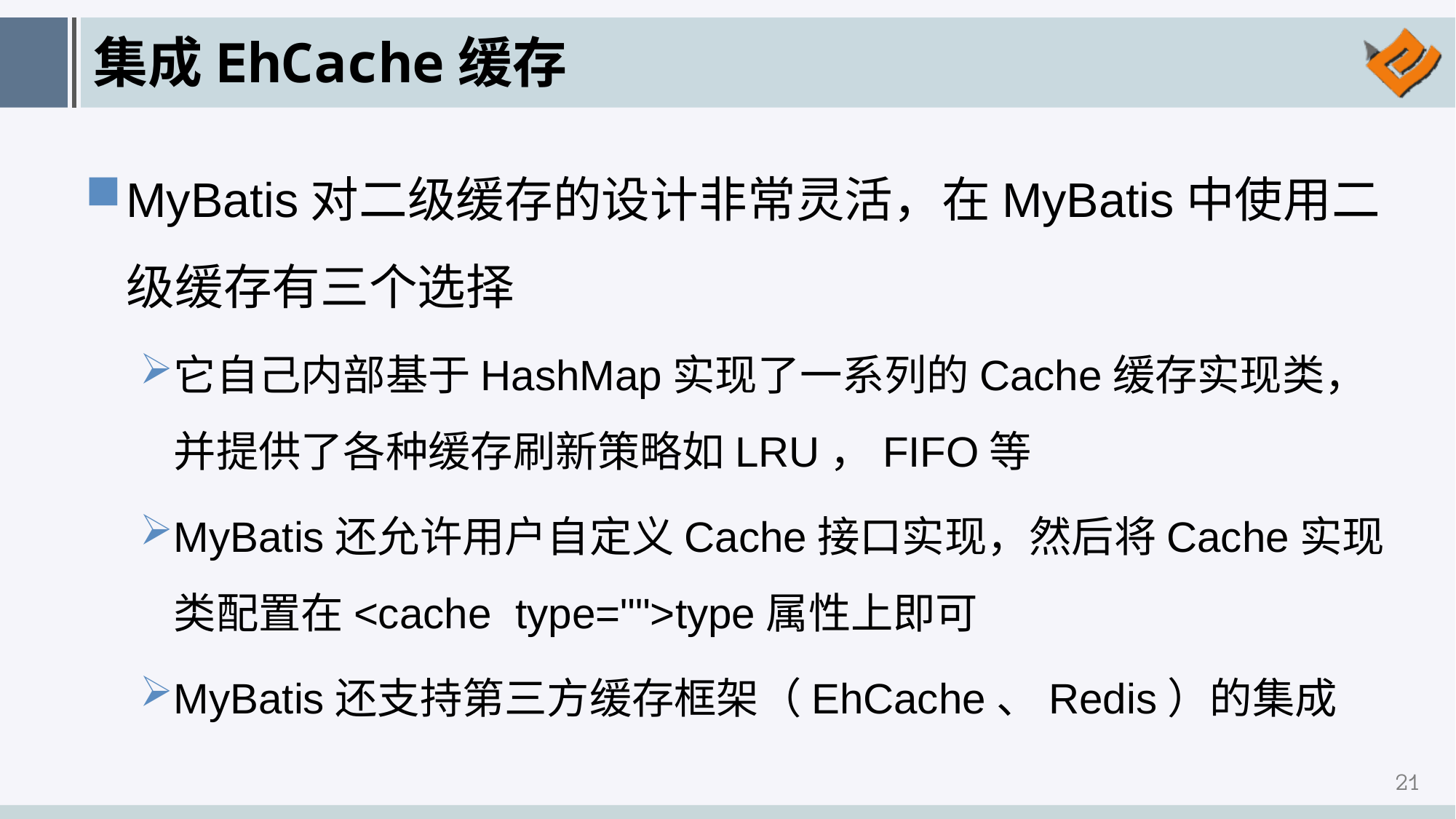

# 集成EhCache缓存
MyBatis对二级缓存的设计非常灵活，在MyBatis中使用二级缓存有三个选择
它自己内部基于HashMap实现了一系列的Cache缓存实现类，并提供了各种缓存刷新策略如LRU，FIFO等
MyBatis还允许用户自定义Cache接口实现，然后将Cache实现类配置在<cache  type="">type属性上即可
MyBatis还支持第三方缓存框架（EhCache、Redis）的集成